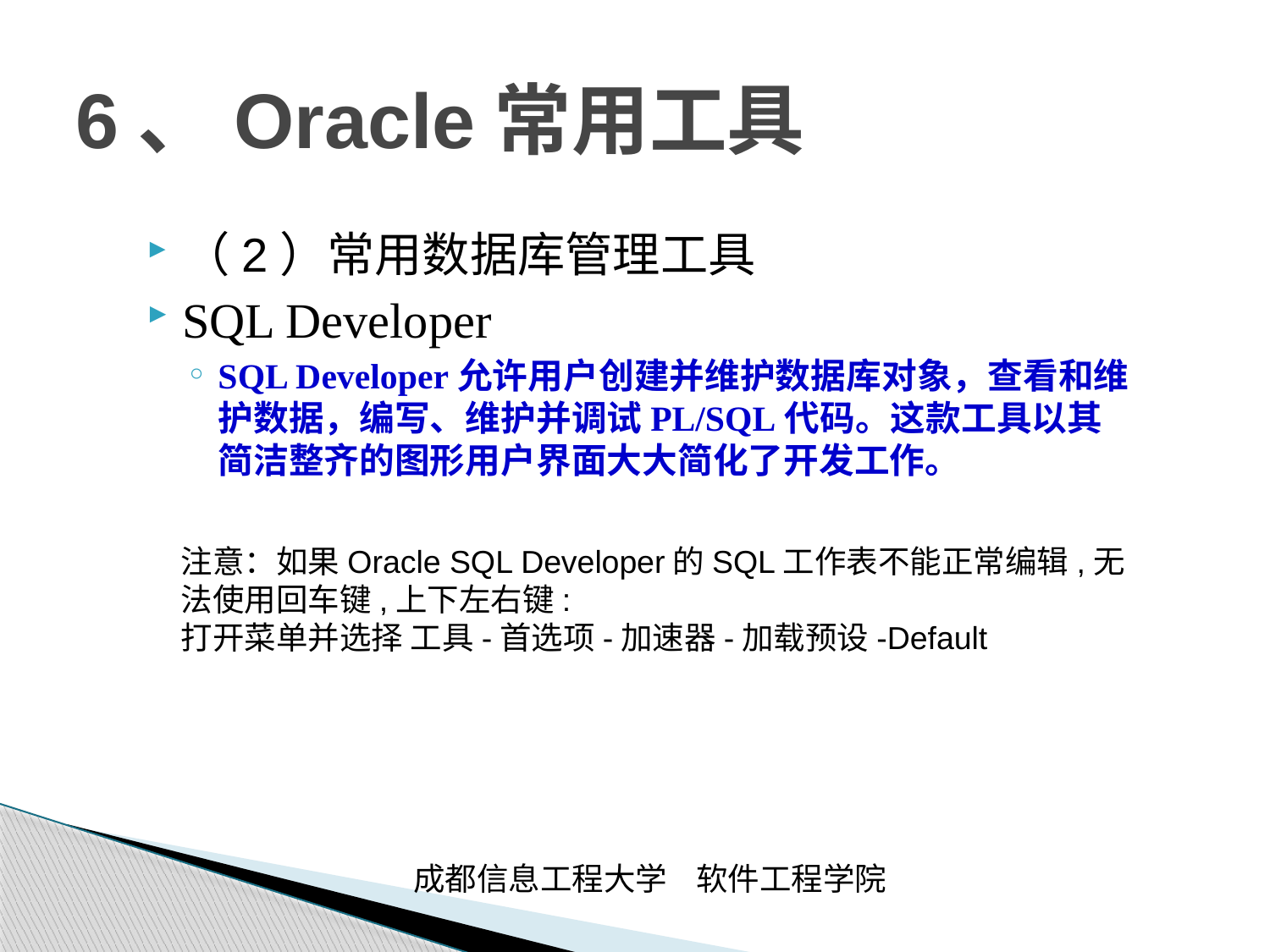

# 6、Oracle常用工具
（2）常用数据库管理工具
SQL Developer
SQL Developer允许用户创建并维护数据库对象，查看和维护数据，编写、维护并调试PL/SQL代码。这款工具以其简洁整齐的图形用户界面大大简化了开发工作。

注意：如果Oracle SQL Developer的SQL工作表不能正常编辑,无法使用回车键,上下左右键:
打开菜单并选择 工具-首选项-加速器-加载预设-Default